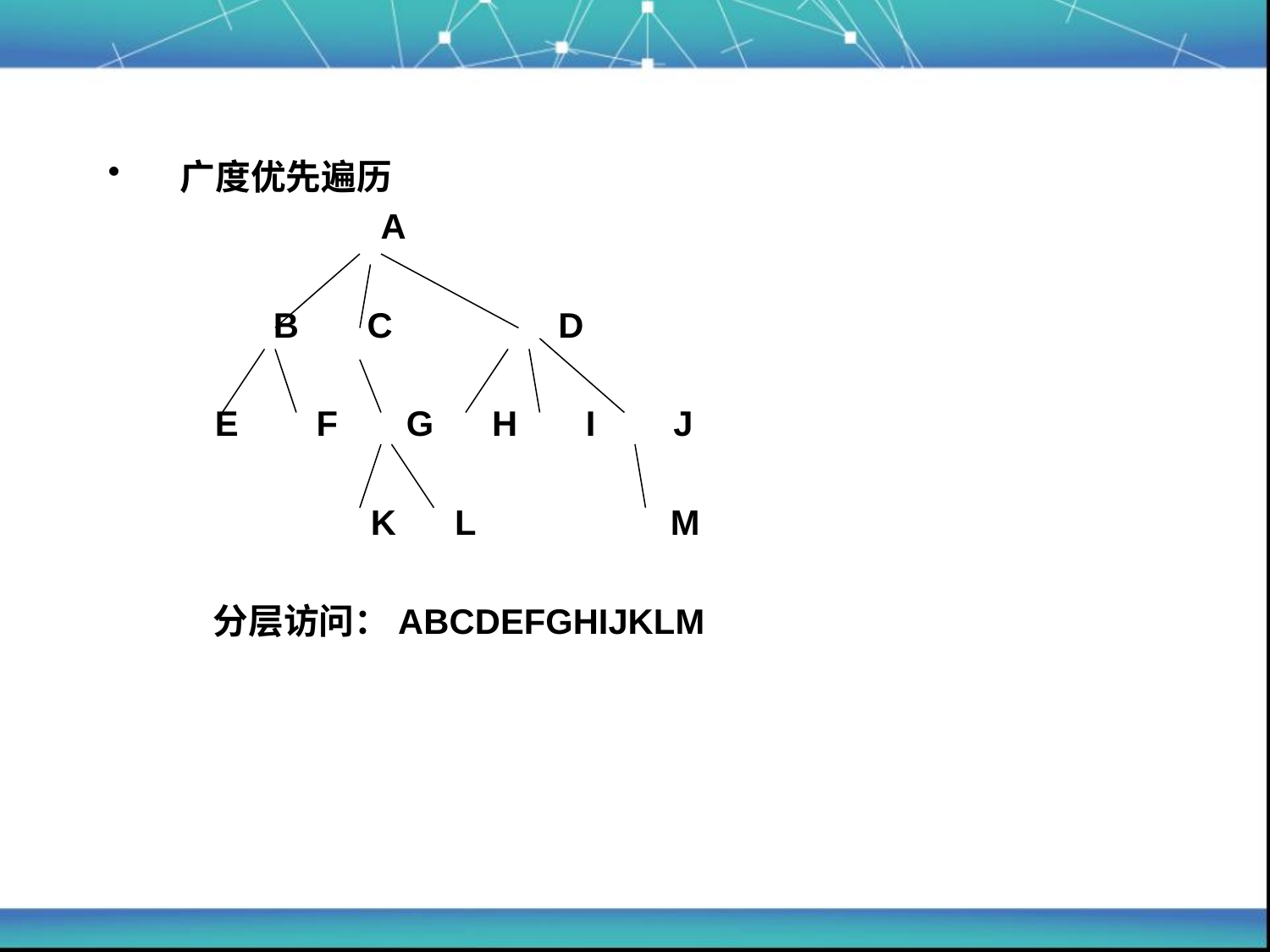

广度优先遍历
                            A

                 B       C                 D

           E        F       G      H       I        J

                           K      L                    M

            分层访问：ABCDEFGHIJKLM